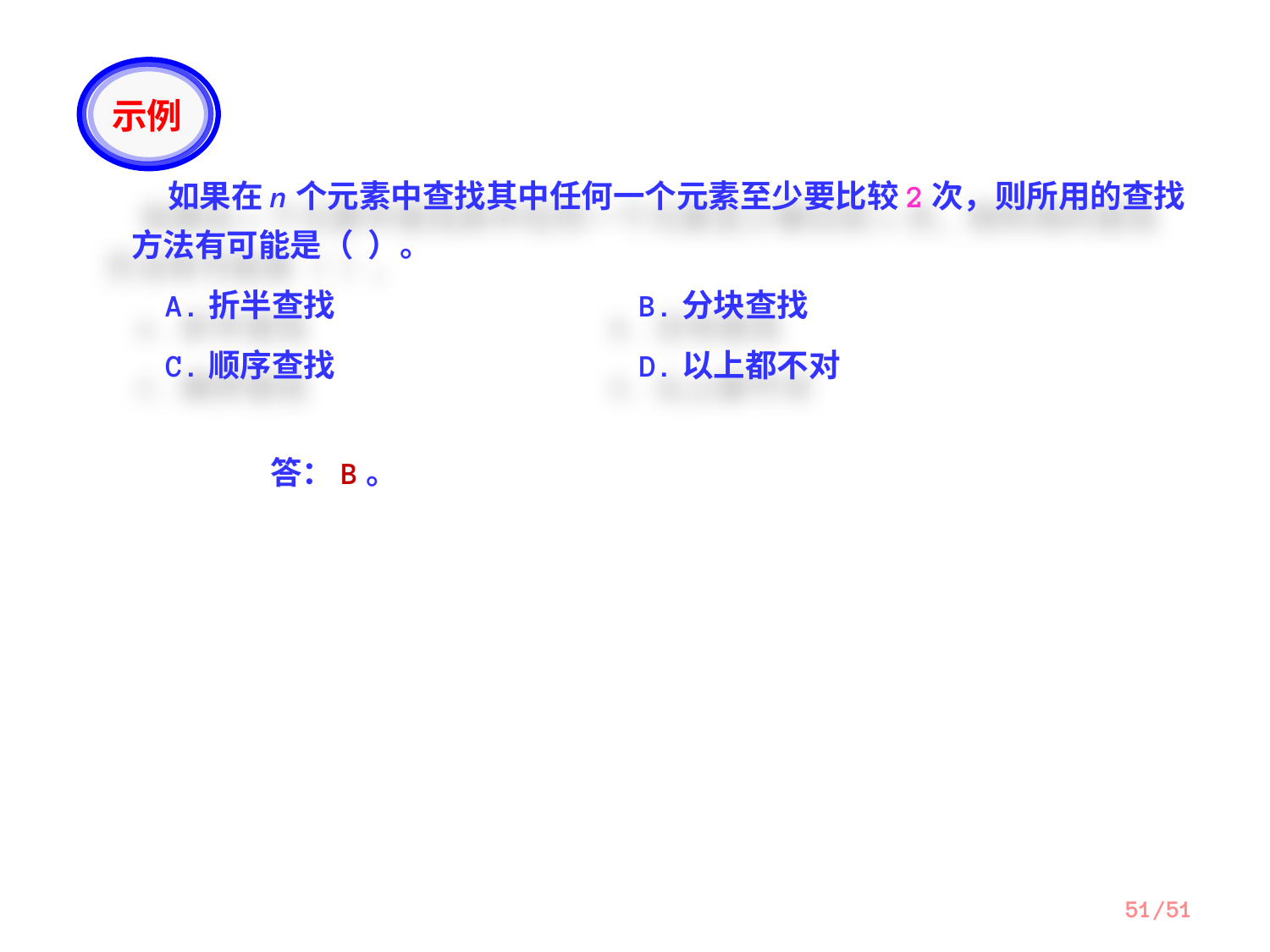

示例
    如果在n个元素中查找其中任何一个元素至少要比较2次，则所用的查找方法有可能是（  ）。
  A.折半查找			B.分块查找
  C.顺序查找			D.以上都不对
答：B。
51/51